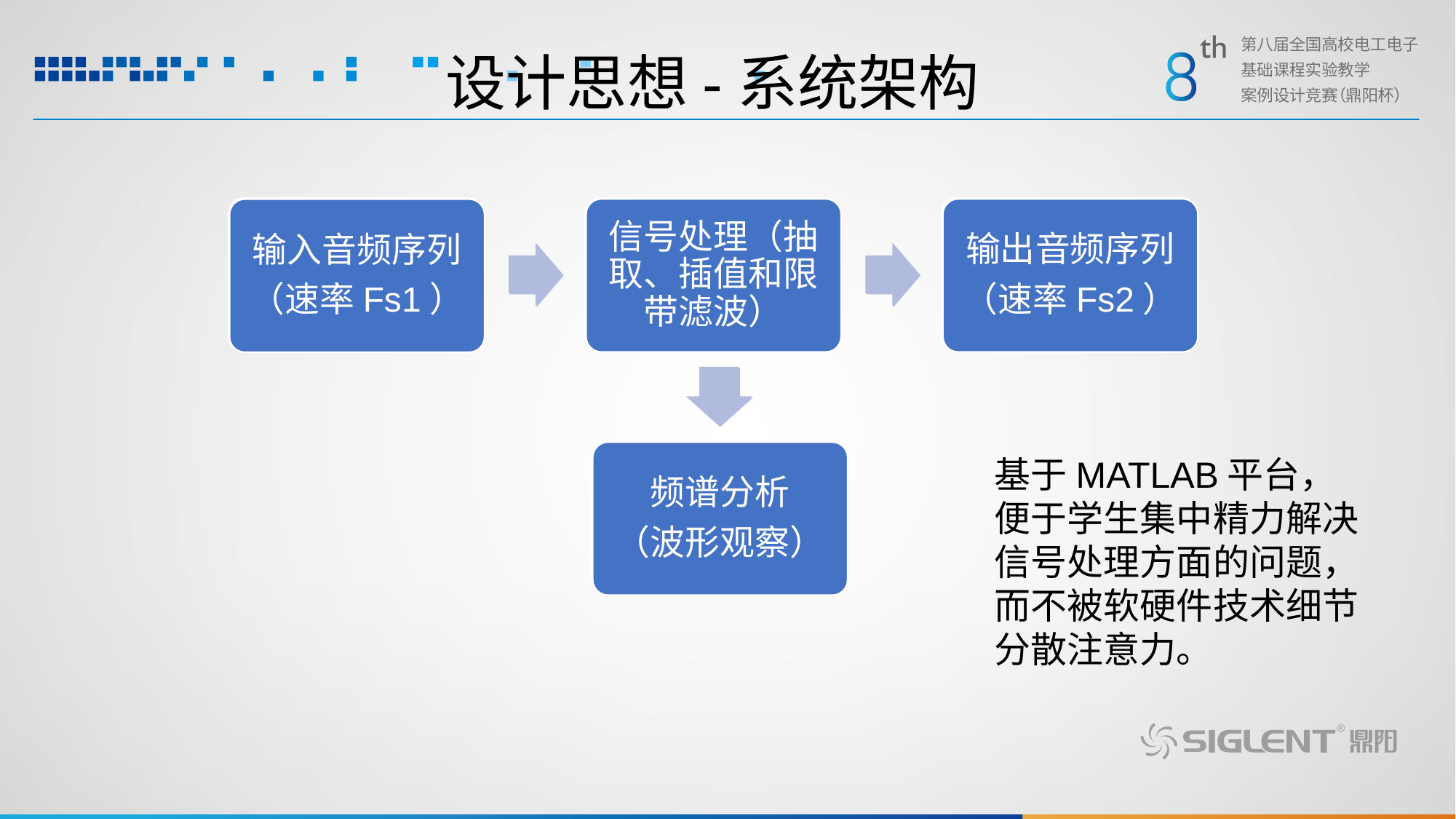

设计思想-系统架构
信号处理（抽取、插值和限带滤波）
输出音频序列
（速率Fs2）
输入音频序列
（速率Fs1）
信号处理（抽取、插值和限带滤波）
输出音频序列
（速率Fs2）
输入音频序列
（速率Fs1）

频谱分析
（波形观察）
频谱分析
（波形观察）
基于MATLAB平台，便于学生集中精力解决信号处理方面的问题，而不被软硬件技术细节分散注意力。